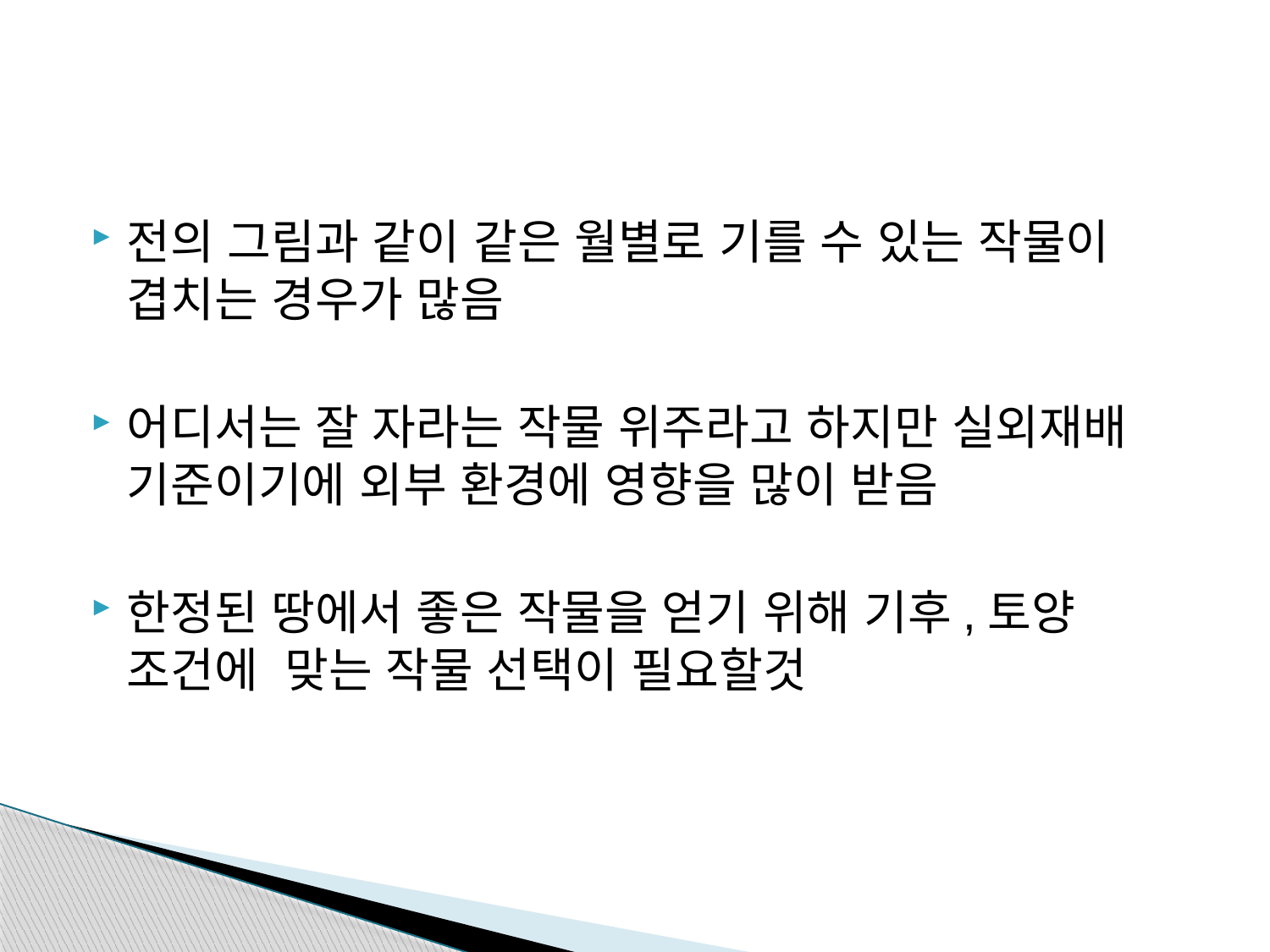

#
전의 그림과 같이 같은 월별로 기를 수 있는 작물이 겹치는 경우가 많음

어디서는 잘 자라는 작물 위주라고 하지만 실외재배 기준이기에 외부 환경에 영향을 많이 받음

한정된 땅에서 좋은 작물을 얻기 위해 기후,토양 조건에  맞는 작물 선택이 필요할것